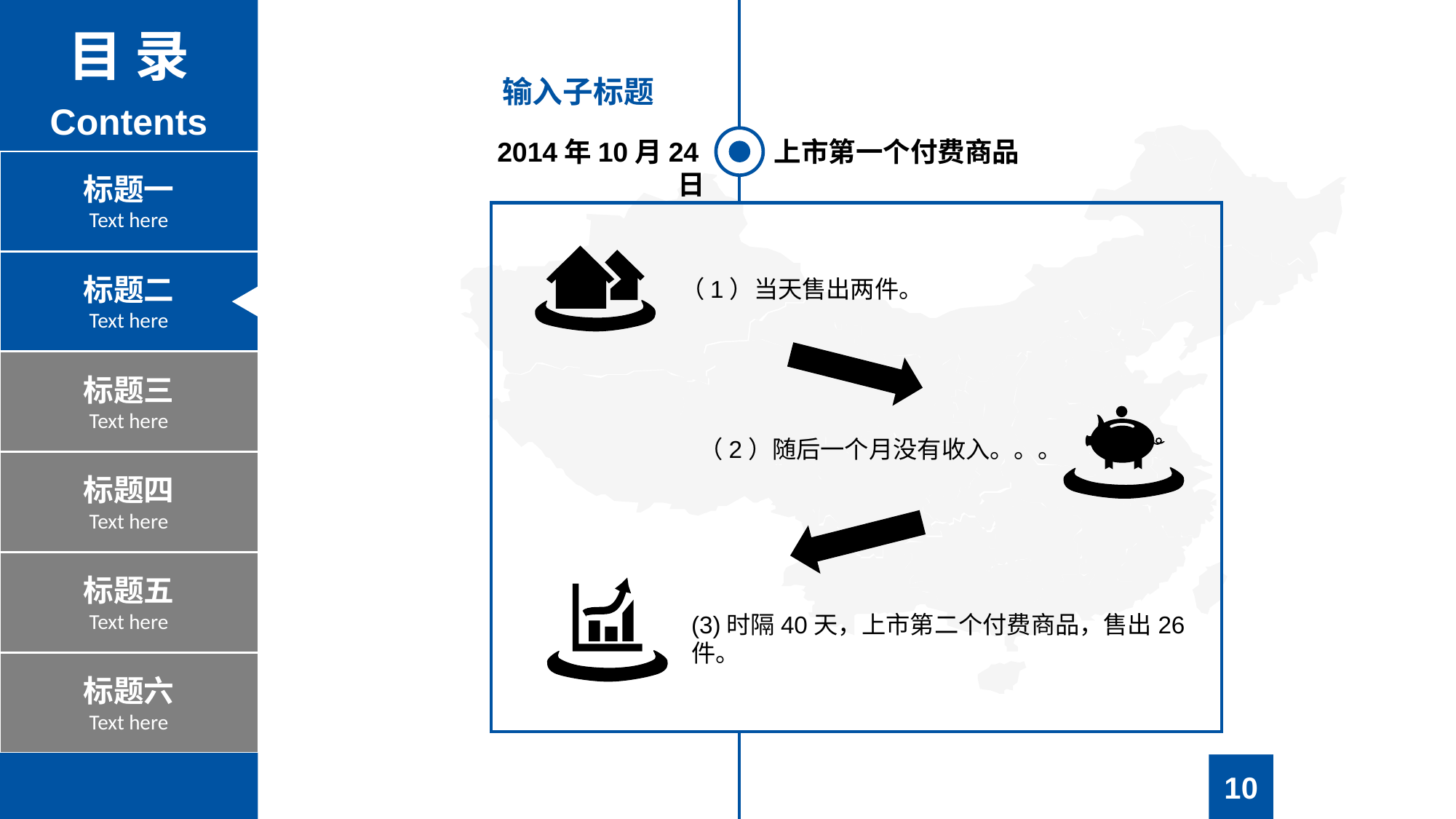

目 录
Contents
输入子标题

2014年10月24日
上市第一个付费商品
标题一
Text here

标题二
Text here
（1）当天售出两件。

标题三
Text here

（2）随后一个月没有收入。。。
标题四
Text here

标题五
Text here

(3)时隔40天，上市第二个付费商品，售出26件。
标题六
Text here
10